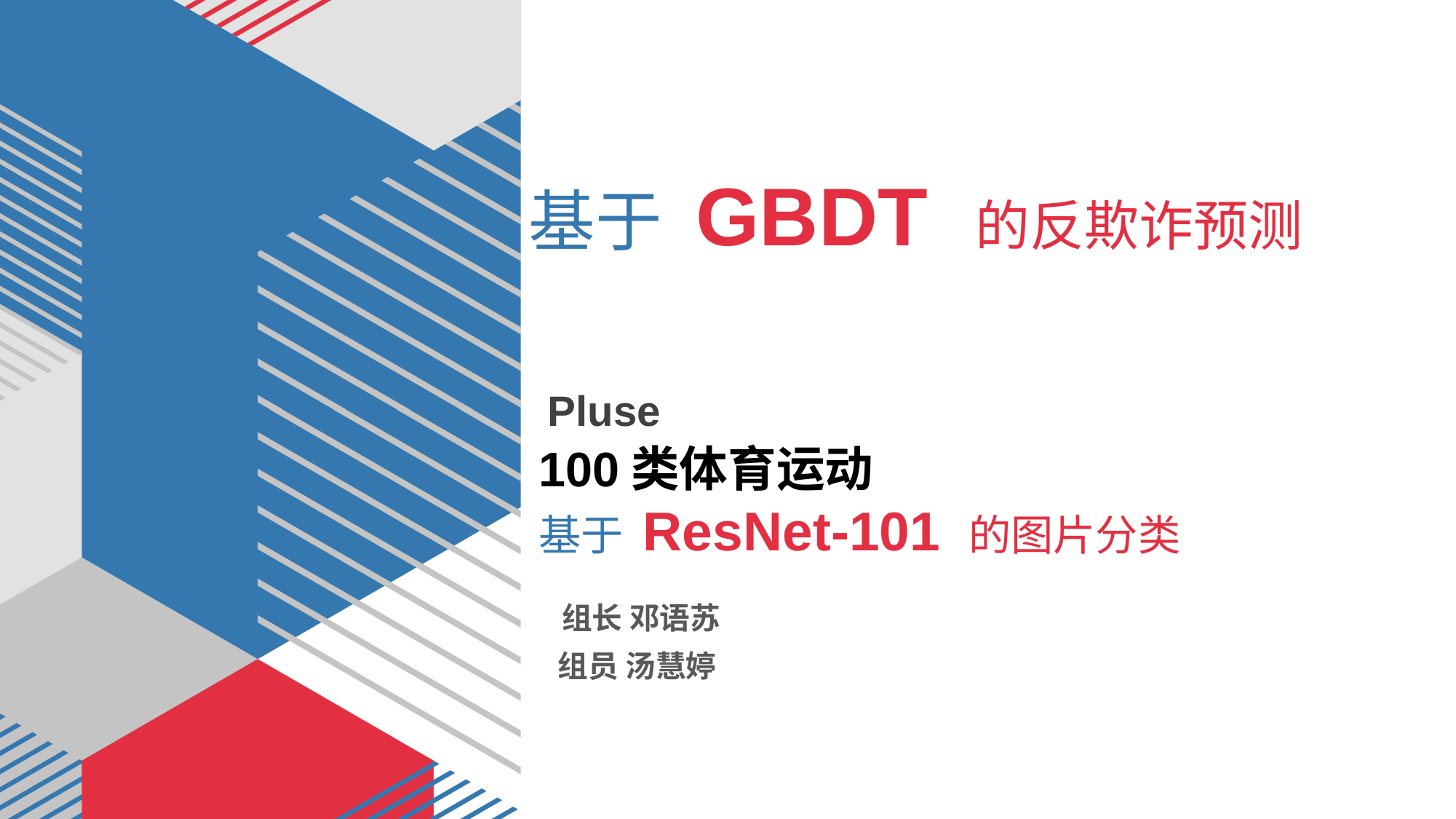

基于 GBDT 的反欺诈预测
Pluse
# 100类体育运动 基于 ResNet-101 的图片分类
组长 邓语苏
组员 汤慧婷